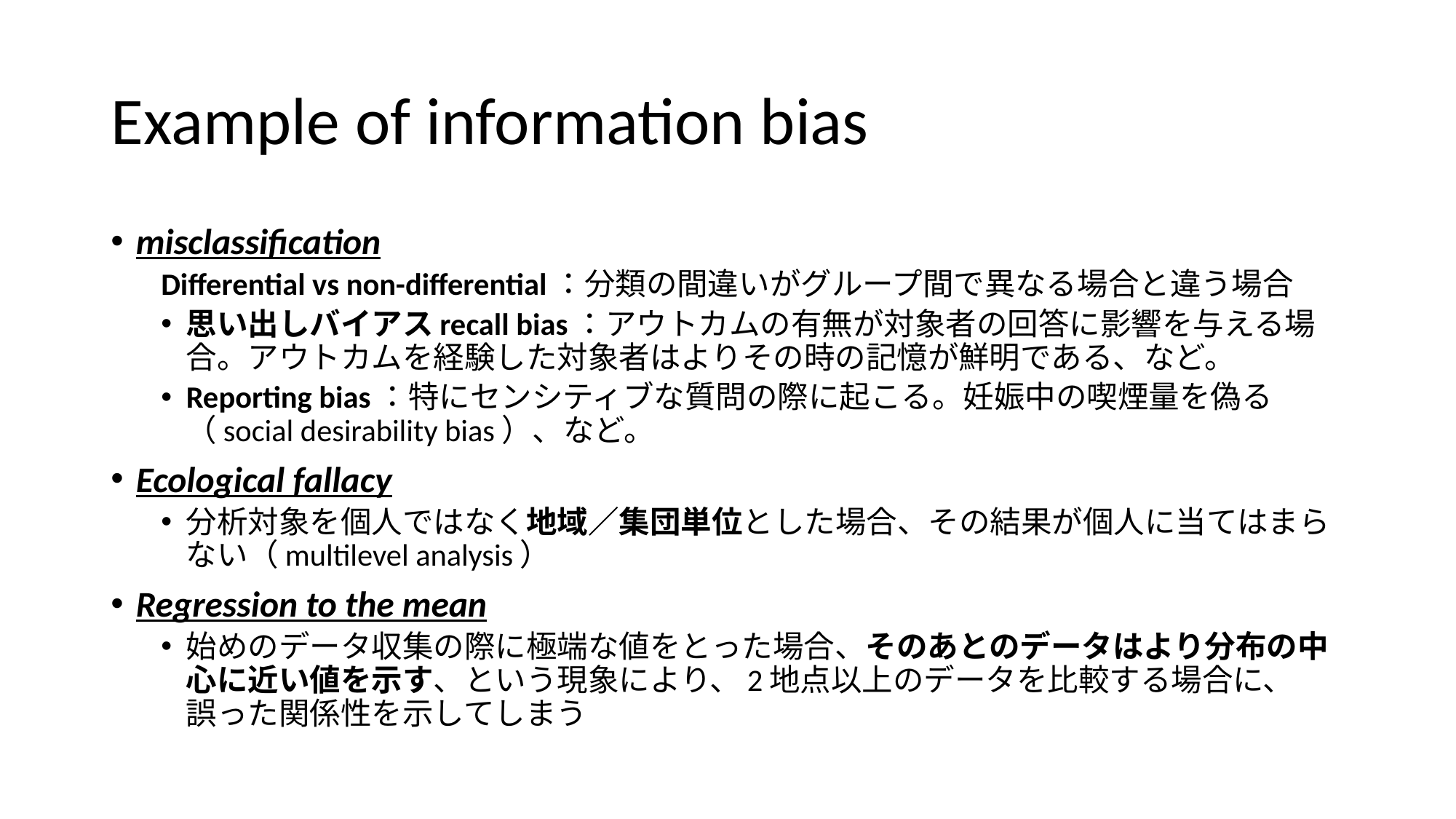

# Example of information bias
misclassification
Differential vs non-differential：分類の間違いがグループ間で異なる場合と違う場合
思い出しバイアスrecall bias：アウトカムの有無が対象者の回答に影響を与える場合。アウトカムを経験した対象者はよりその時の記憶が鮮明である、など。
Reporting bias：特にセンシティブな質問の際に起こる。妊娠中の喫煙量を偽る（social desirability bias）、など。
Ecological fallacy
分析対象を個人ではなく地域／集団単位とした場合、その結果が個人に当てはまらない（multilevel analysis）
Regression to the mean
始めのデータ収集の際に極端な値をとった場合、そのあとのデータはより分布の中心に近い値を示す、という現象により、2地点以上のデータを比較する場合に、誤った関係性を示してしまう